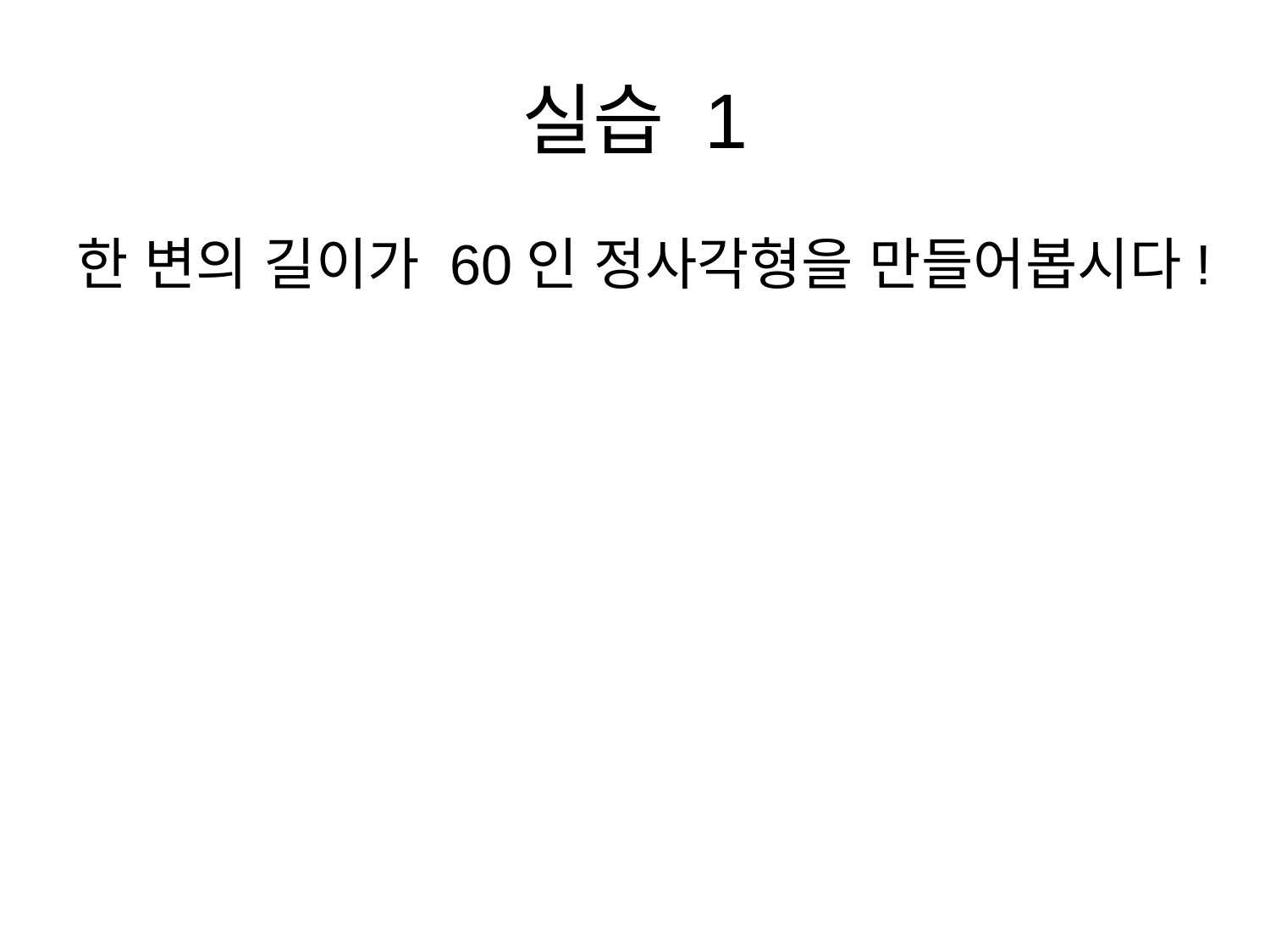

# 실습 1
한 변의 길이가 60인 정사각형을 만들어봅시다!